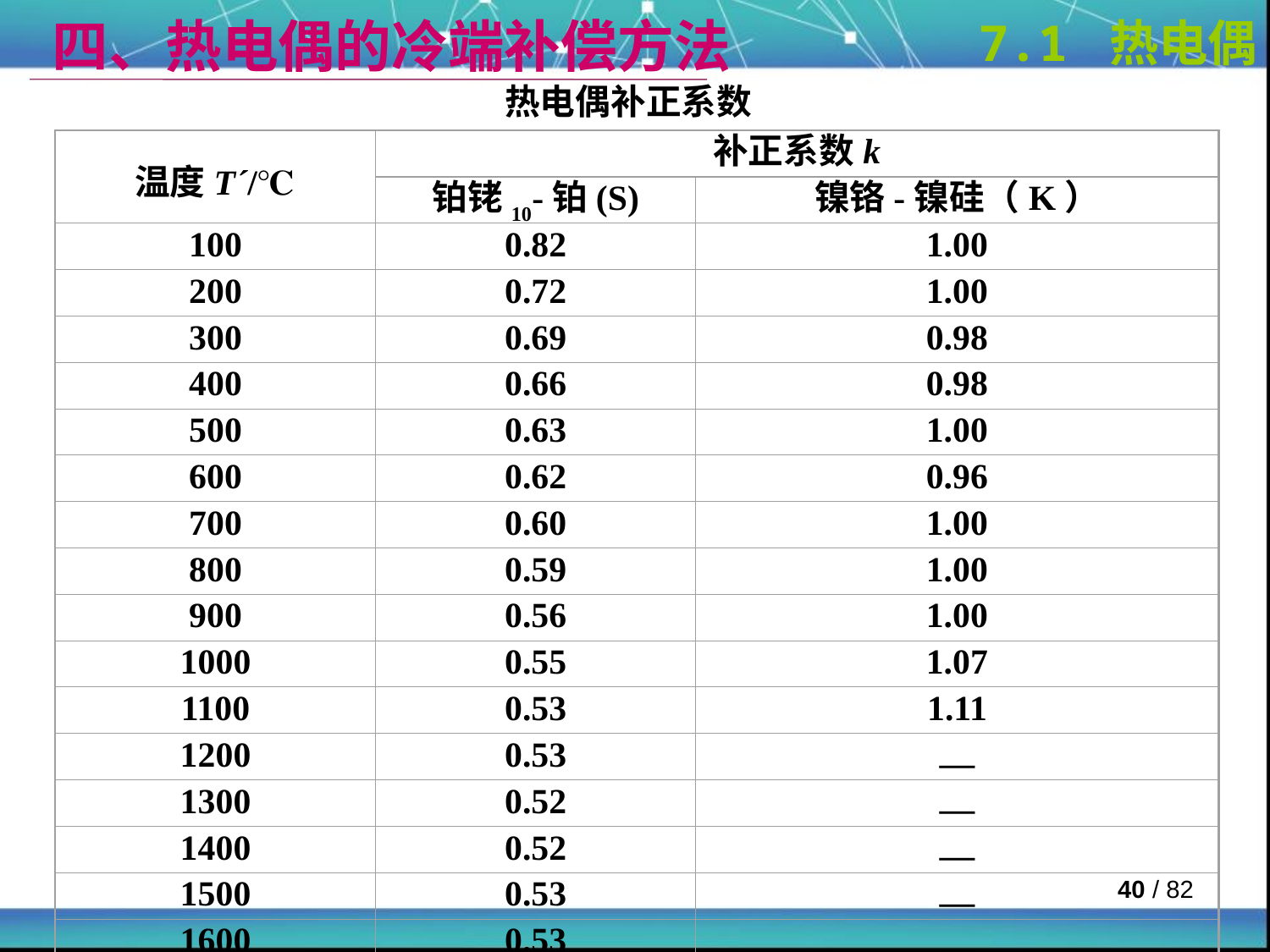

四、热电偶的冷端补偿方法
7.1 热电偶
热电偶补正系数

补正系数k

温度T´/℃

铂铑10-铂(S)

镍铬-镍硅（K）

100

0.82

1.00

200

0.72

1.00

300

0.69

0.98

400

0.66

0.98

500

0.63

1.00

600

0.62

0.96

700

0.60

1.00

800

0.59

1.00

900

0.56

1.00

1000

0.55

1.07

1100

0.53

1.11

1200

0.53

—

1300

0.52

—

1400

0.52

—

1500

0.53

—

1600

0.53

—

40 / 82